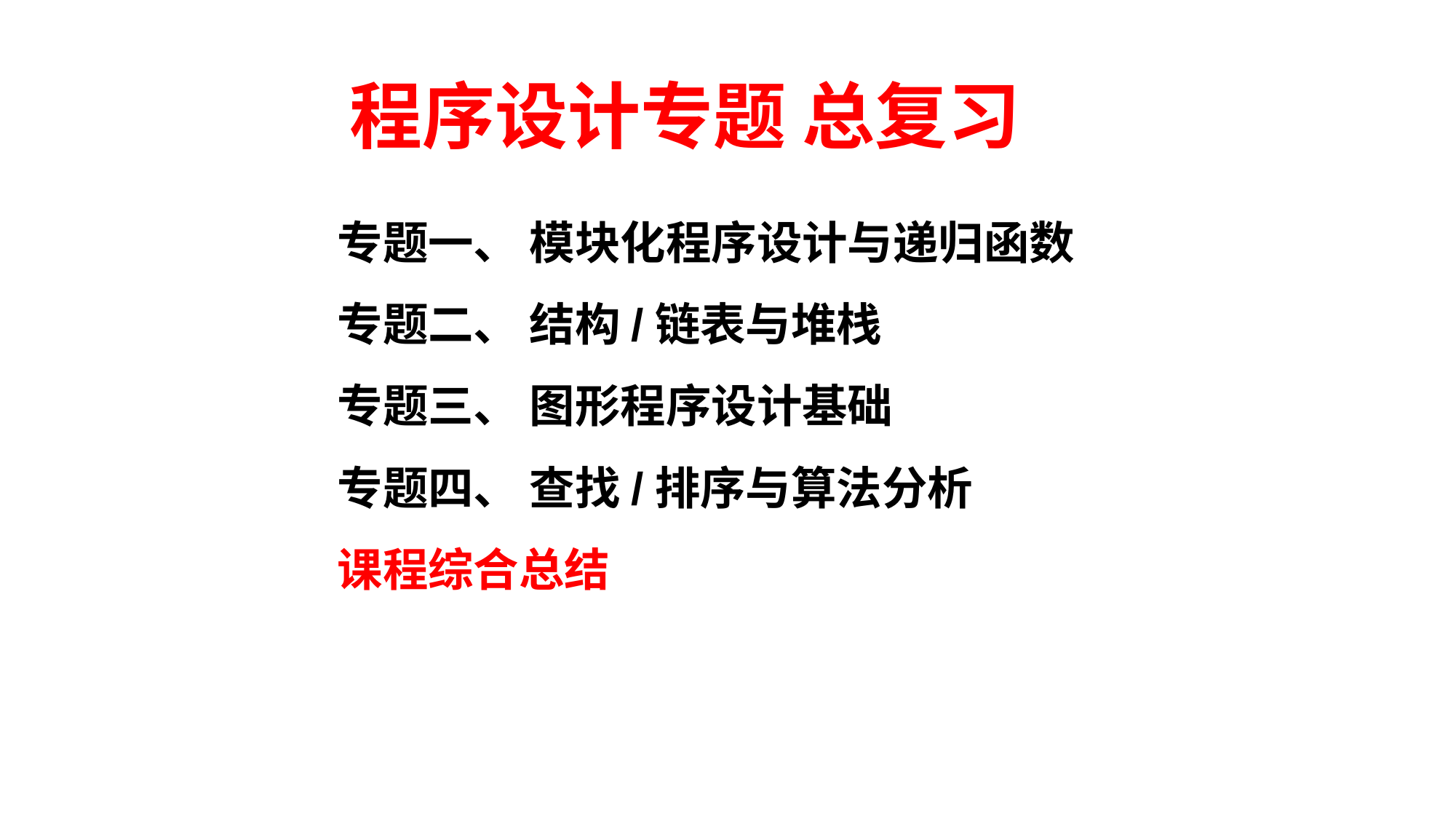

# 程序设计专题 总复习
专题一、 模块化程序设计与递归函数
专题二、 结构/链表与堆栈
专题三、 图形程序设计基础
专题四、 查找/排序与算法分析
课程综合总结